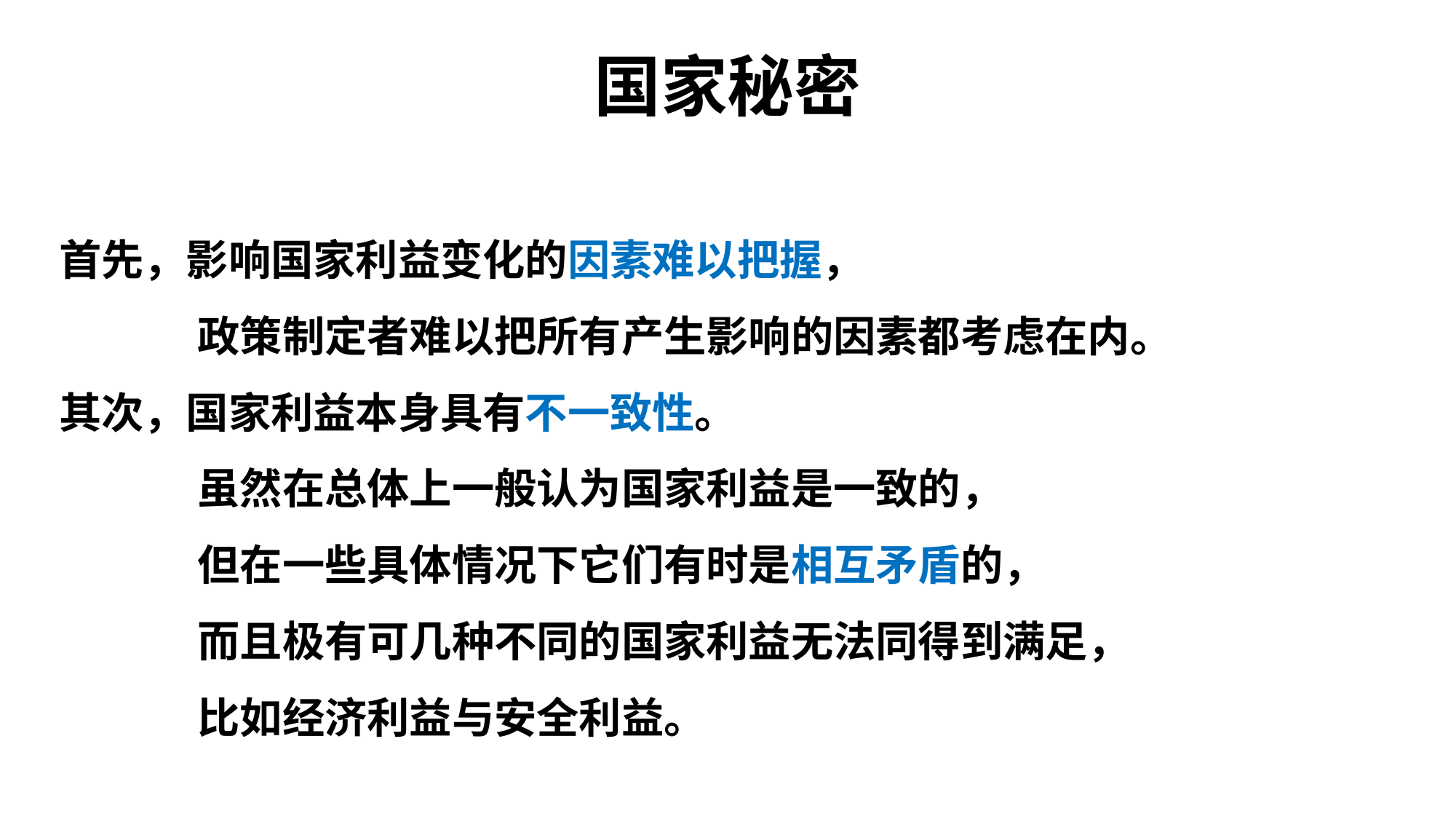

# 国家秘密
首先，影响国家利益变化的因素难以把握，
	  政策制定者难以把所有产生影响的因素都考虑在内。
其次，国家利益本身具有不一致性。
	  虽然在总体上一般认为国家利益是一致的，
	  但在一些具体情况下它们有时是相互矛盾的，
	  而且极有可几种不同的国家利益无法同得到满足，
	  比如经济利益与安全利益。